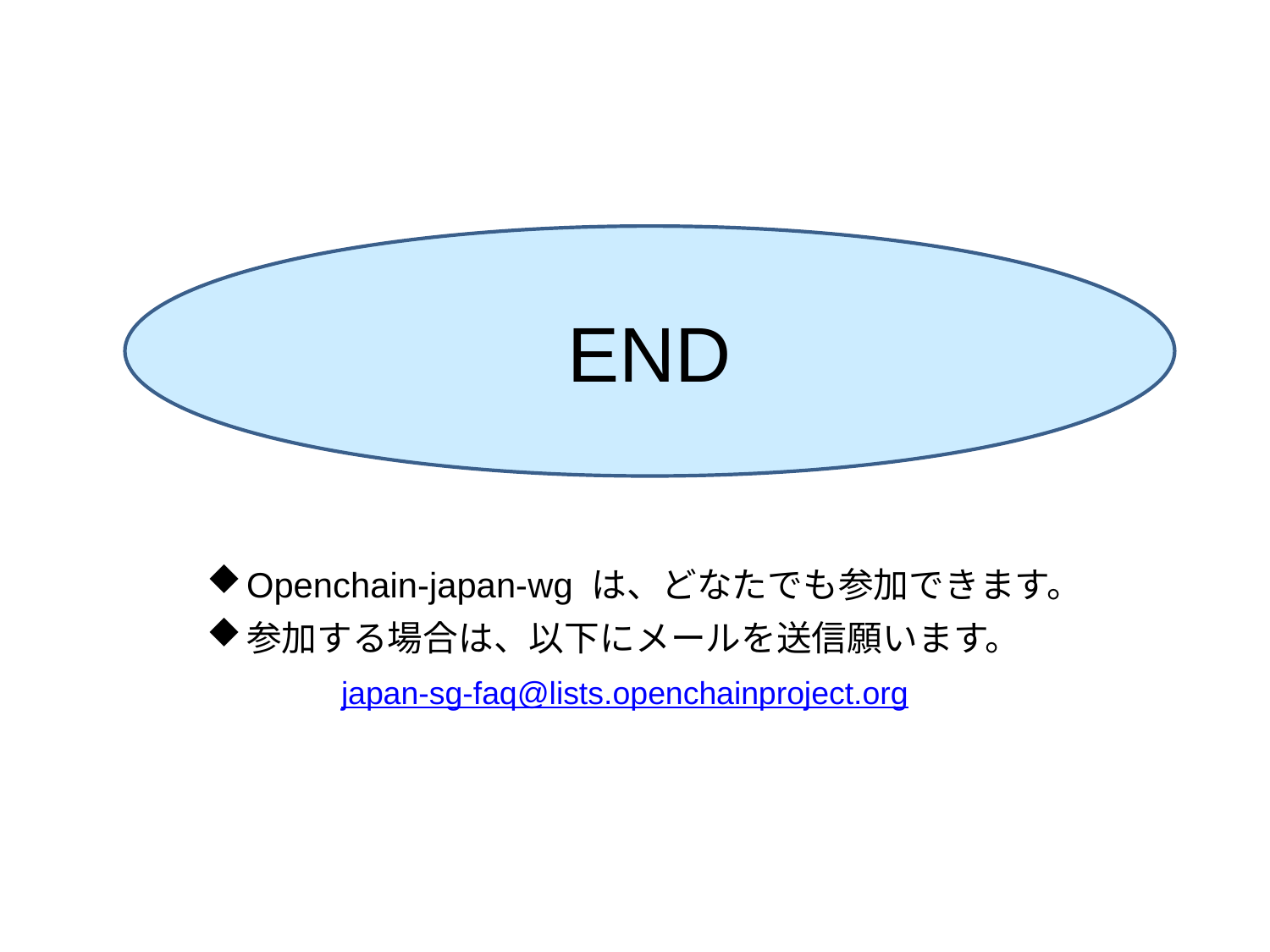

END
Openchain-japan-wg は、どなたでも参加できます。
参加する場合は、以下にメールを送信願います。
　　　　japan-sg-faq@lists.openchainproject.org